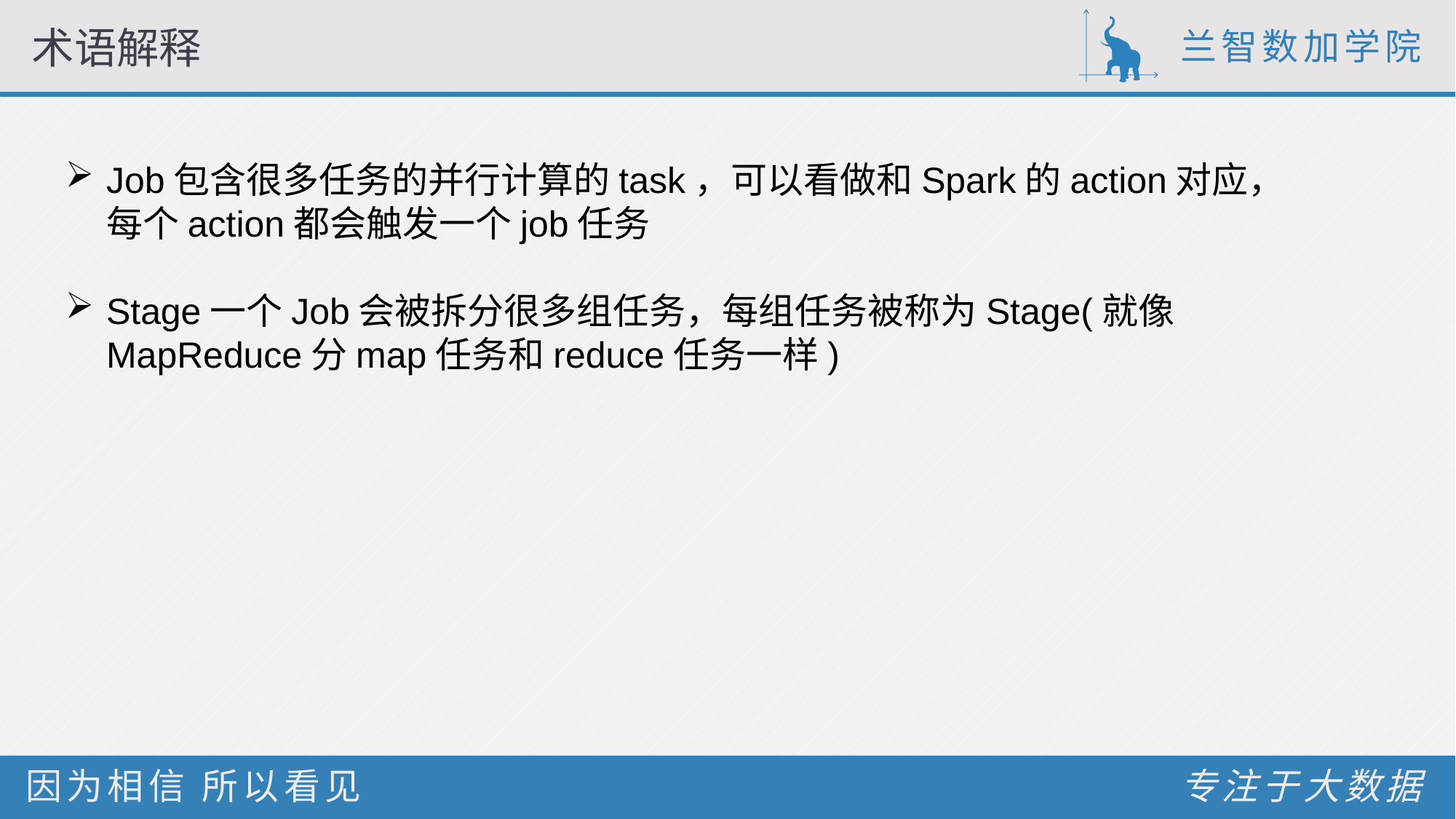

# 术语解释
Job包含很多任务的并行计算的task，可以看做和Spark的action对应，每个action都会触发一个job任务

Stage一个Job会被拆分很多组任务，每组任务被称为Stage(就像MapReduce分map任务和reduce任务一样)